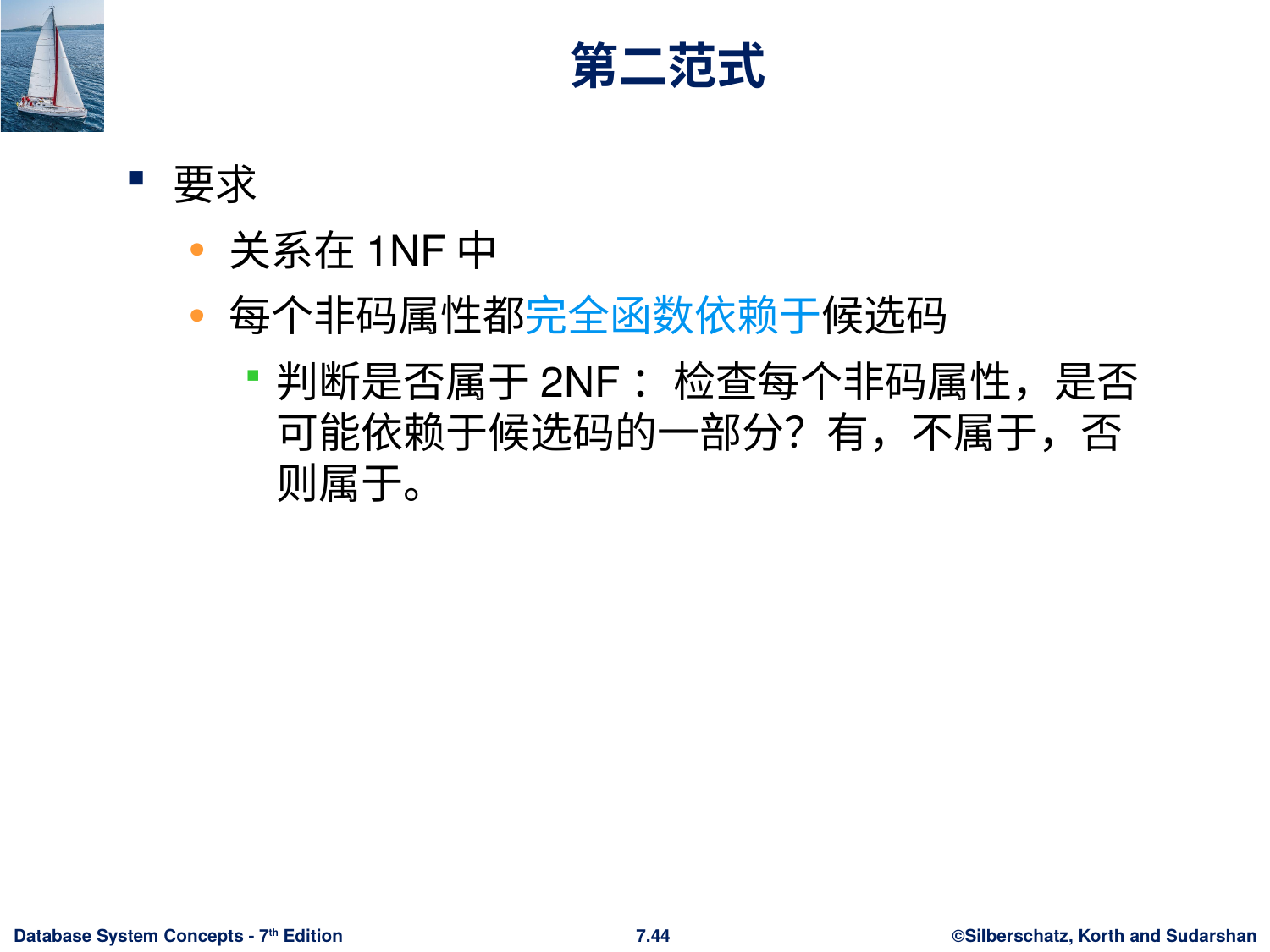

# 第二范式
要求
关系在1NF中
每个非码属性都完全函数依赖于候选码
判断是否属于2NF：检查每个非码属性，是否可能依赖于候选码的一部分？有，不属于，否则属于。